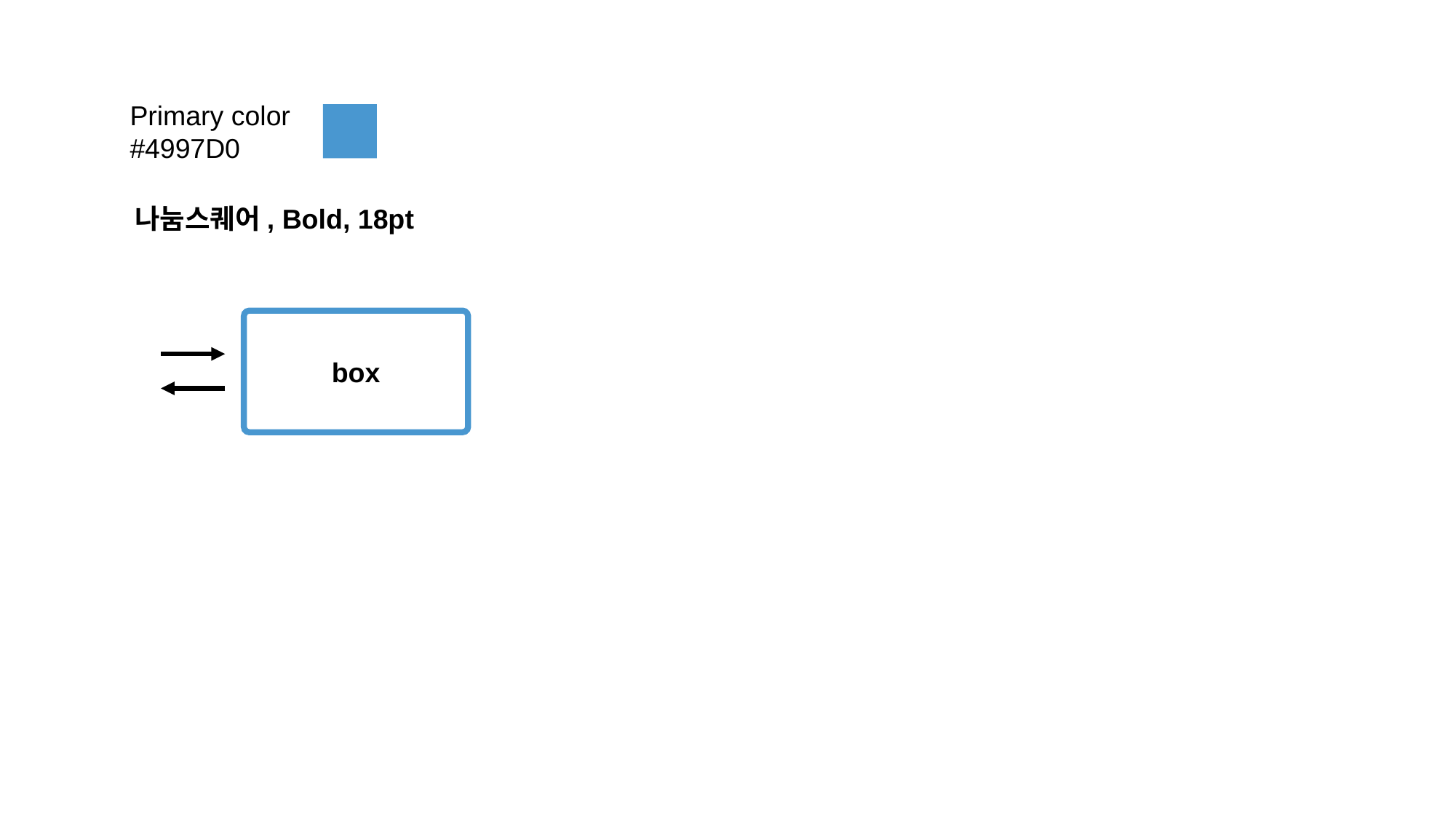

Primary color
#4997D0

나눔스퀘어, Bold, 18pt

box